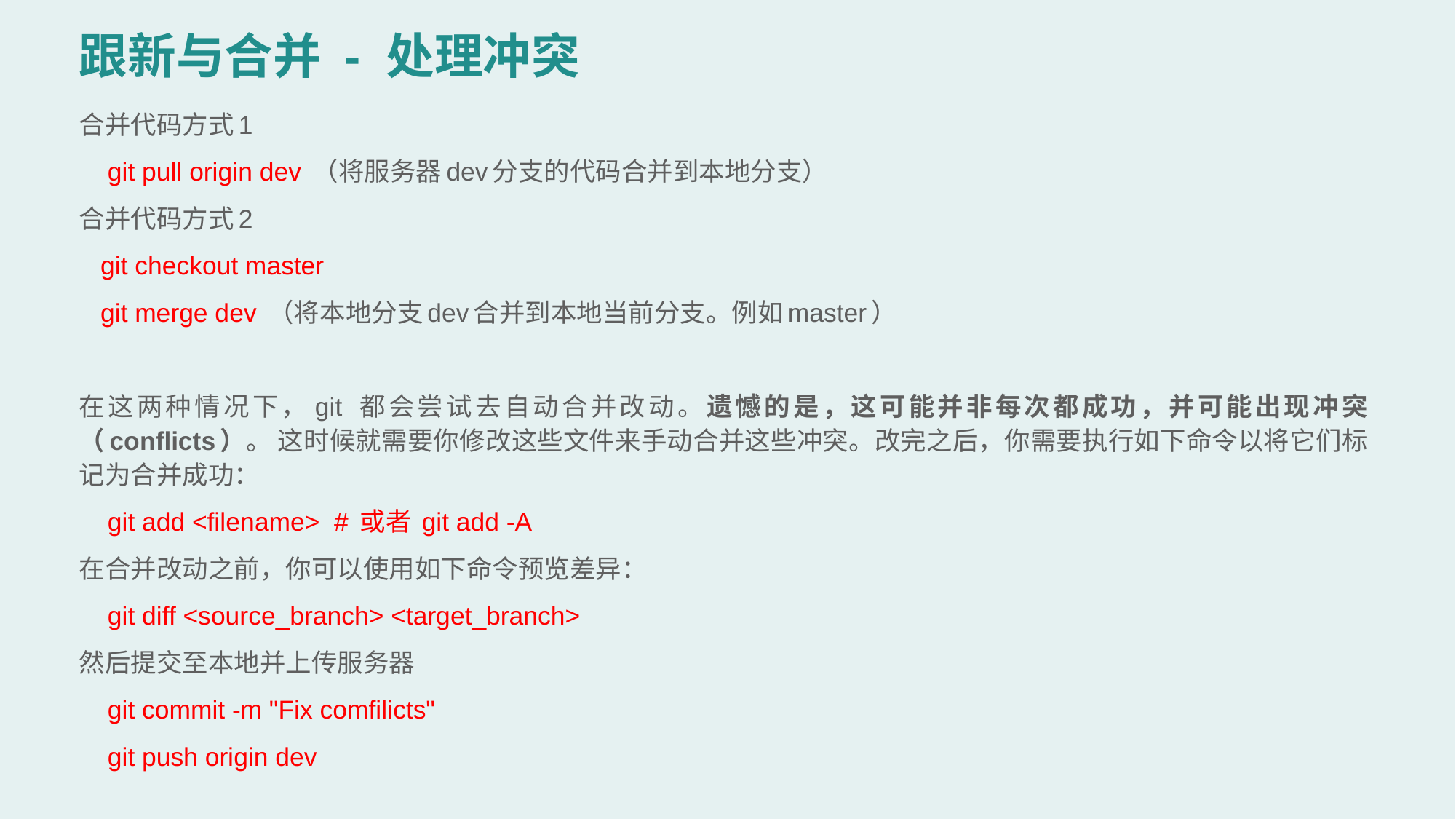

# 跟新与合并 - 处理冲突
合并代码方式1
    git pull origin dev （将服务器dev分支的代码合并到本地分支）
合并代码方式2
   git checkout master
   git merge dev （将本地分支dev合并到本地当前分支。例如master）

在这两种情况下，git 都会尝试去自动合并改动。遗憾的是，这可能并非每次都成功，并可能出现冲突（conflicts）。 这时候就需要你修改这些文件来手动合并这些冲突。改完之后，你需要执行如下命令以将它们标记为合并成功：
    git add <filename>  # 或者 git add -A
在合并改动之前，你可以使用如下命令预览差异：
    git diff <source_branch> <target_branch>
然后提交至本地并上传服务器
    git commit -m "Fix comfilicts"
    git push origin dev